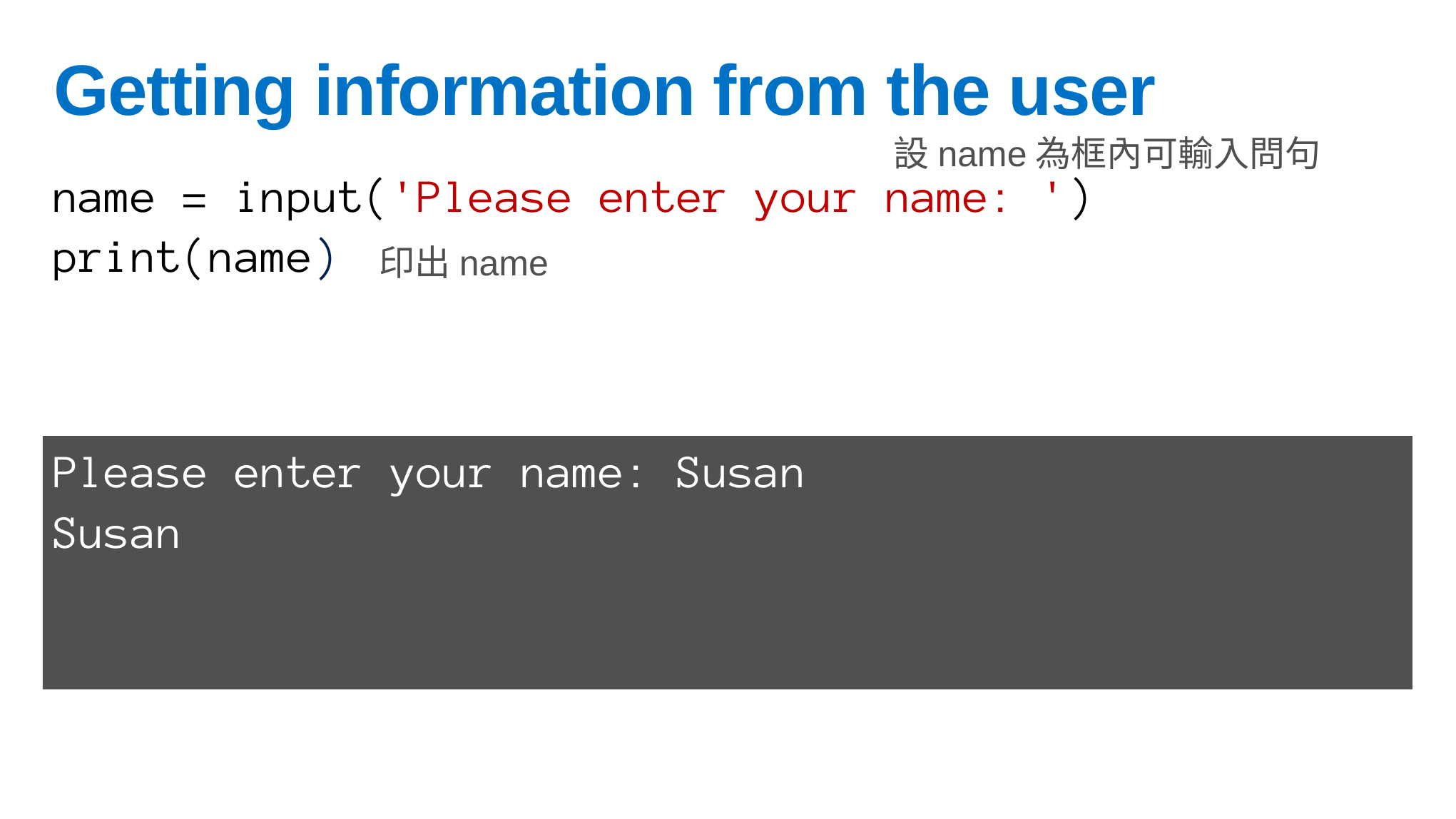

# Getting information from the user
設name為框內可輸入問句
name = input('Please enter your name: ')
print(name)
印出name
Please enter your name: Susan
Susan